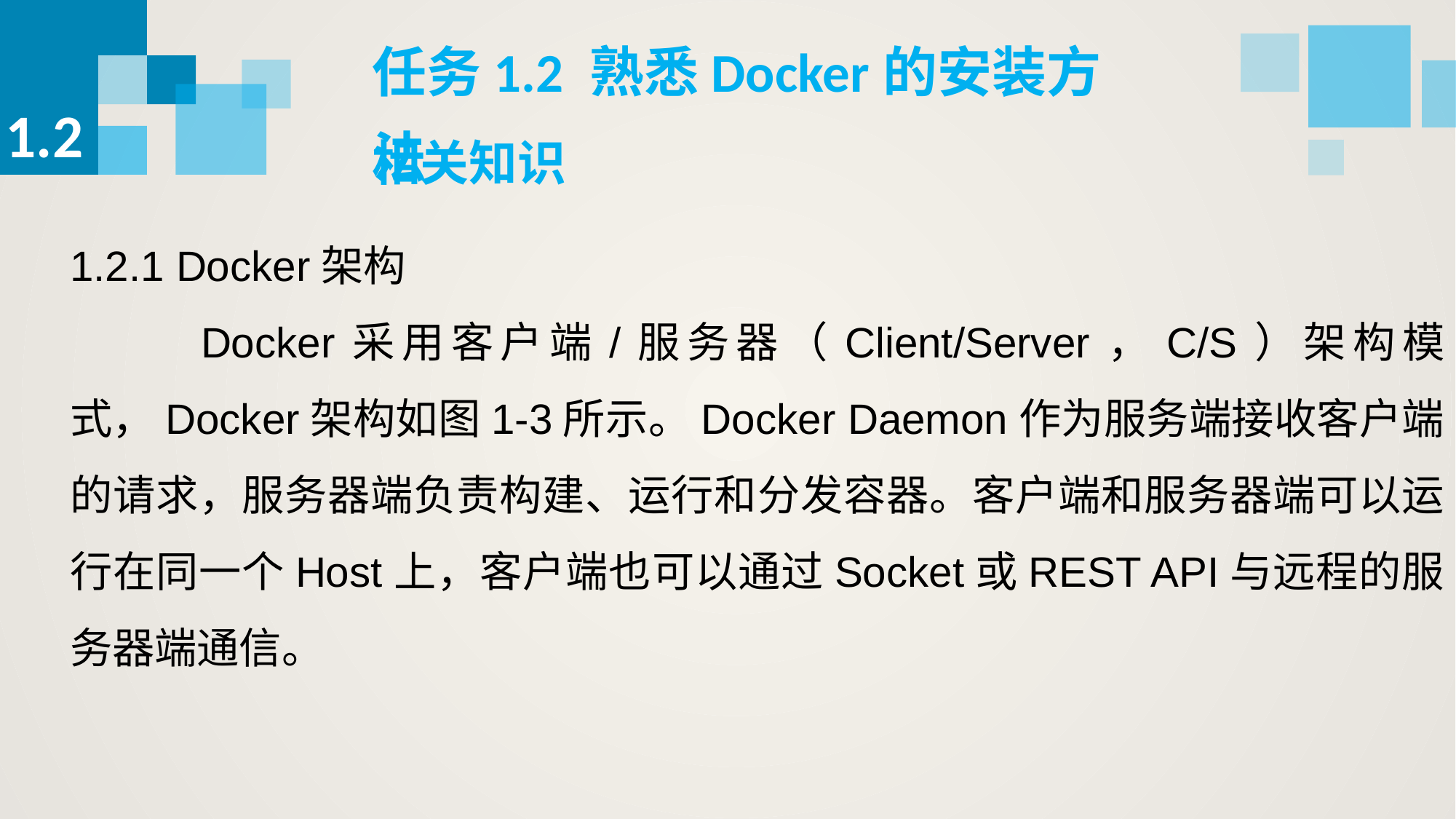

任务1.2 熟悉Docker的安装方法
1.2
相关知识
1.2.1 Docker架构
       Docker采用客户端/服务器（Client/Server，C/S）架构模式，Docker架构如图1-3所示。Docker Daemon作为服务端接收客户端的请求，服务器端负责构建、运行和分发容器。客户端和服务器端可以运行在同一个Host上，客户端也可以通过Socket或REST API与远程的服务器端通信。